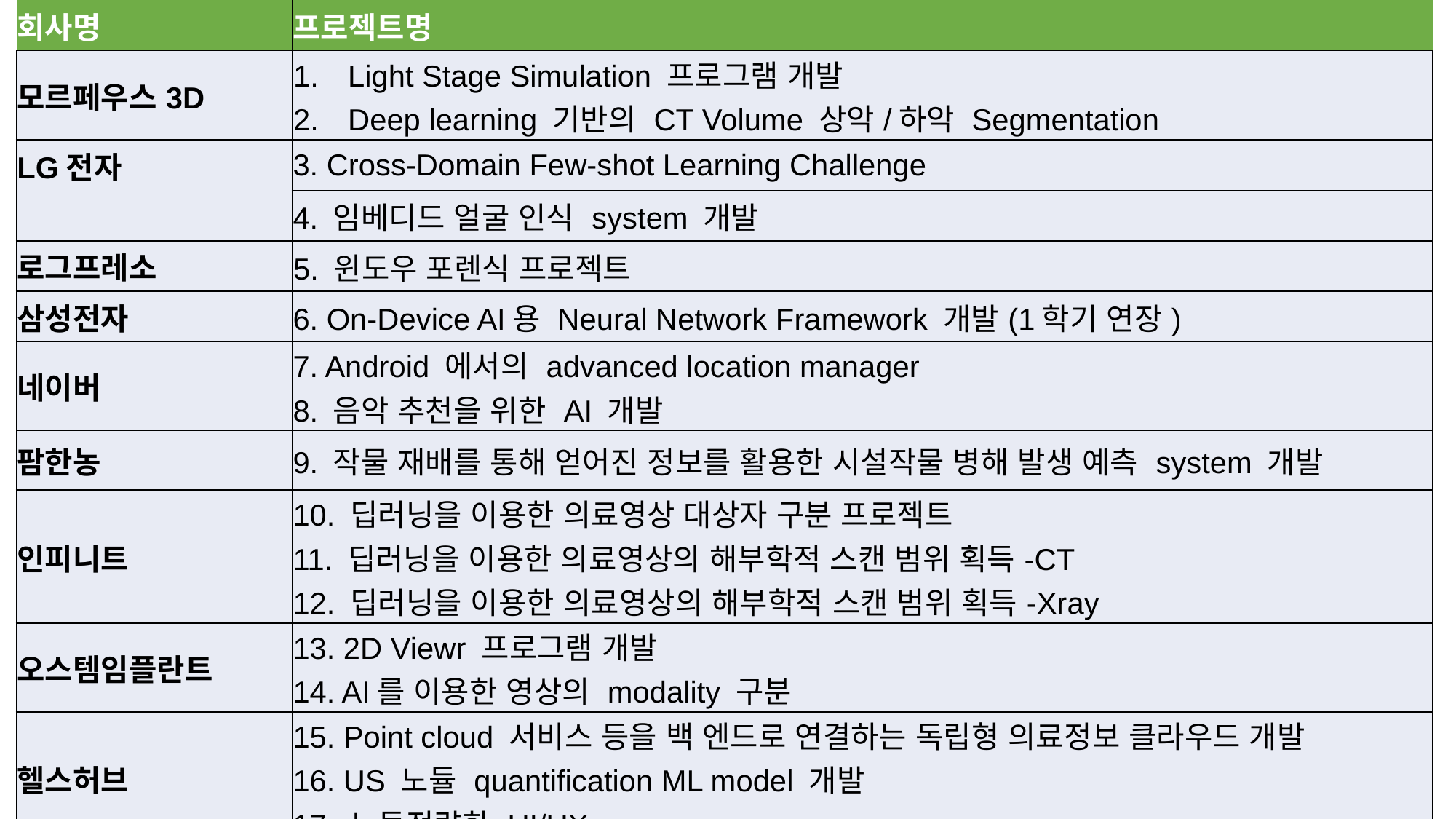

| 회사명 | 프로젝트명 |
| --- | --- |
| 모르페우스3D | Light Stage Simulation 프로그램 개발 Deep learning 기반의 CT Volume 상악/하악 Segmentation |
| LG전자 | 3. Cross-Domain Few-shot Learning Challenge |
|  | 4. 임베디드 얼굴 인식 system 개발 |
| 로그프레소 | 5. 윈도우 포렌식 프로젝트 |
| 삼성전자 | 6. On-Device AI용 Neural Network Framework 개발(1학기 연장) |
| 네이버 | 7. Android 에서의 advanced location manager 8. 음악 추천을 위한 AI 개발 |
| 팜한농 | 9. 작물 재배를 통해 얻어진 정보를 활용한 시설작물 병해 발생 예측 system 개발 |
| 인피니트 | 10. 딥러닝을 이용한 의료영상 대상자 구분 프로젝트 11. 딥러닝을 이용한 의료영상의 해부학적 스캔 범위 획득-CT 12. 딥러닝을 이용한 의료영상의 해부학적 스캔 범위 획득-Xray |
| 오스템임플란트 | 13. 2D Viewr 프로그램 개발 14. AI를 이용한 영상의 modality 구분 |
| 헬스허브 | 15. Point cloud 서비스 등을 백 엔드로 연결하는 독립형 의료정보 클라우드 개발 16. US 노듈 quantification ML model 개발 17. 노듈정량화 UI/UX |
# Project 목록